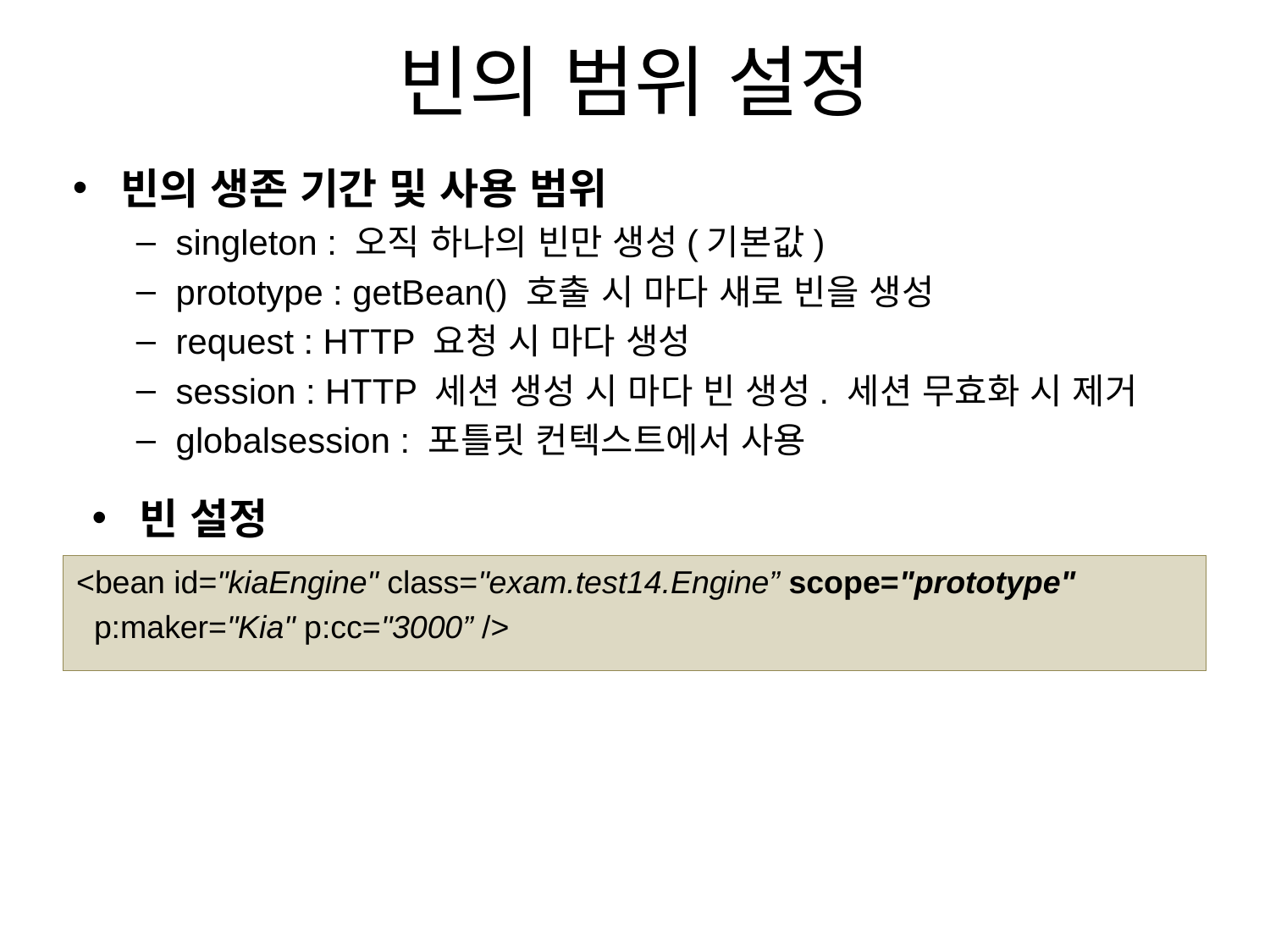

# 빈의 범위 설정
빈의 생존 기간 및 사용 범위
singleton : 오직 하나의 빈만 생성(기본값)
prototype : getBean() 호출 시 마다 새로 빈을 생성
request : HTTP 요청 시 마다 생성
session : HTTP 세션 생성 시 마다 빈 생성. 세션 무효화 시 제거
globalsession : 포틀릿 컨텍스트에서 사용

빈 설정
<bean id="kiaEngine" class="exam.test14.Engine” scope="prototype"
  p:maker="Kia" p:cc="3000” />